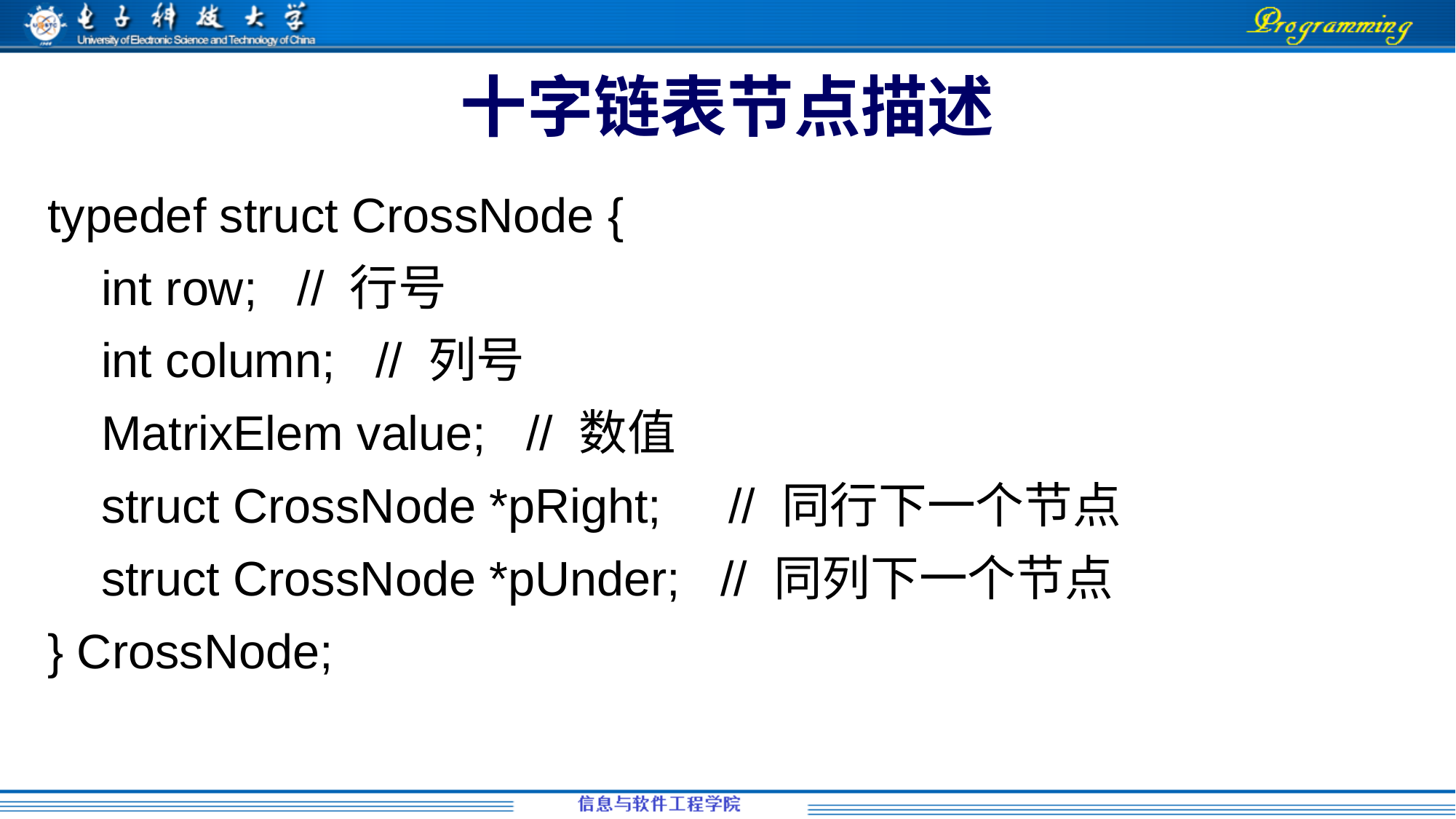

# 十字链表节点描述
typedef struct CrossNode {
    int row;   // 行号
    int column;   // 列号
    MatrixElem value;   // 数值
    struct CrossNode *pRight;     // 同行下一个节点
    struct CrossNode *pUnder;   // 同列下一个节点
} CrossNode;